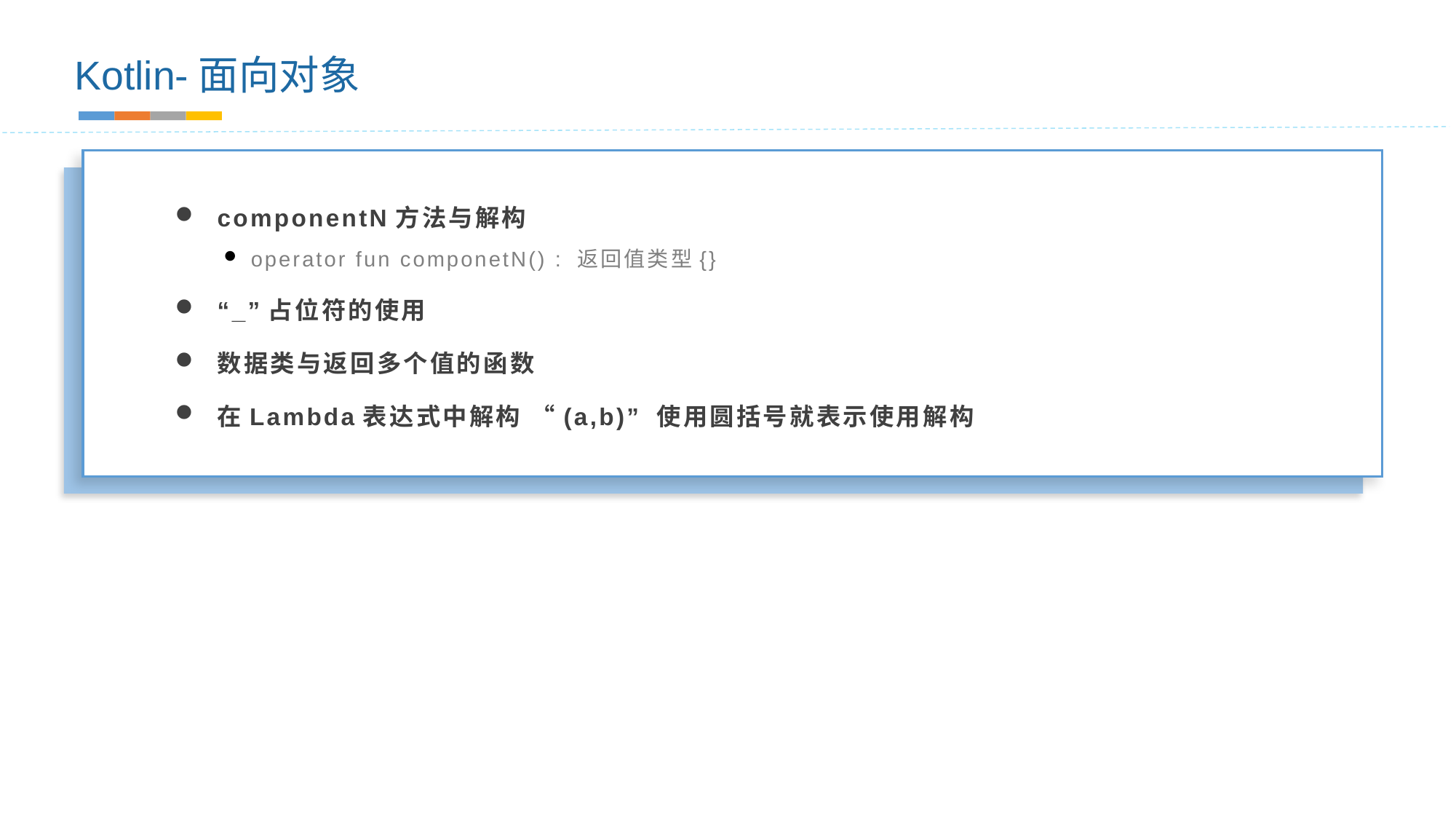

Kotlin-面向对象

componentN方法与解构
operator fun componetN() : 返回值类型{}
“_”占位符的使用
数据类与返回多个值的函数
在Lambda表达式中解构 “(a,b)” 使用圆括号就表示使用解构